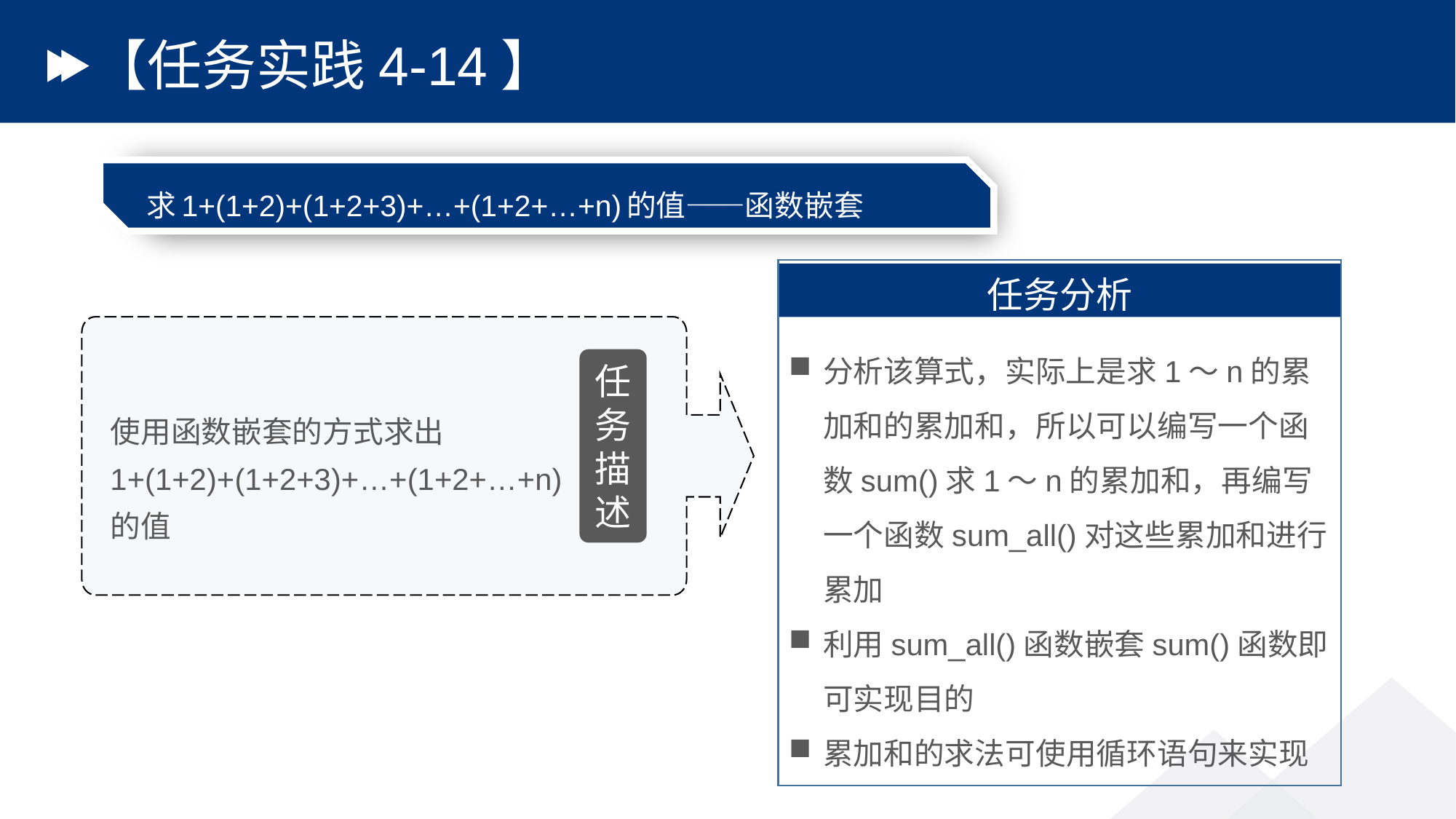

# 【任务实践4-14】
求1+(1+2)+(1+2+3)+…+(1+2+…+n)的值——函数嵌套

任务分析
分析该算式，实际上是求1～n的累加和的累加和，所以可以编写一个函数sum()求1～n的累加和，再编写一个函数sum_all()对这些累加和进行累加
利用sum_all()函数嵌套sum()函数即可实现目的
累加和的求法可使用循环语句来实现

任务描述
使用函数嵌套的方式求出1+(1+2)+(1+2+3)+…+(1+2+…+n) 的值